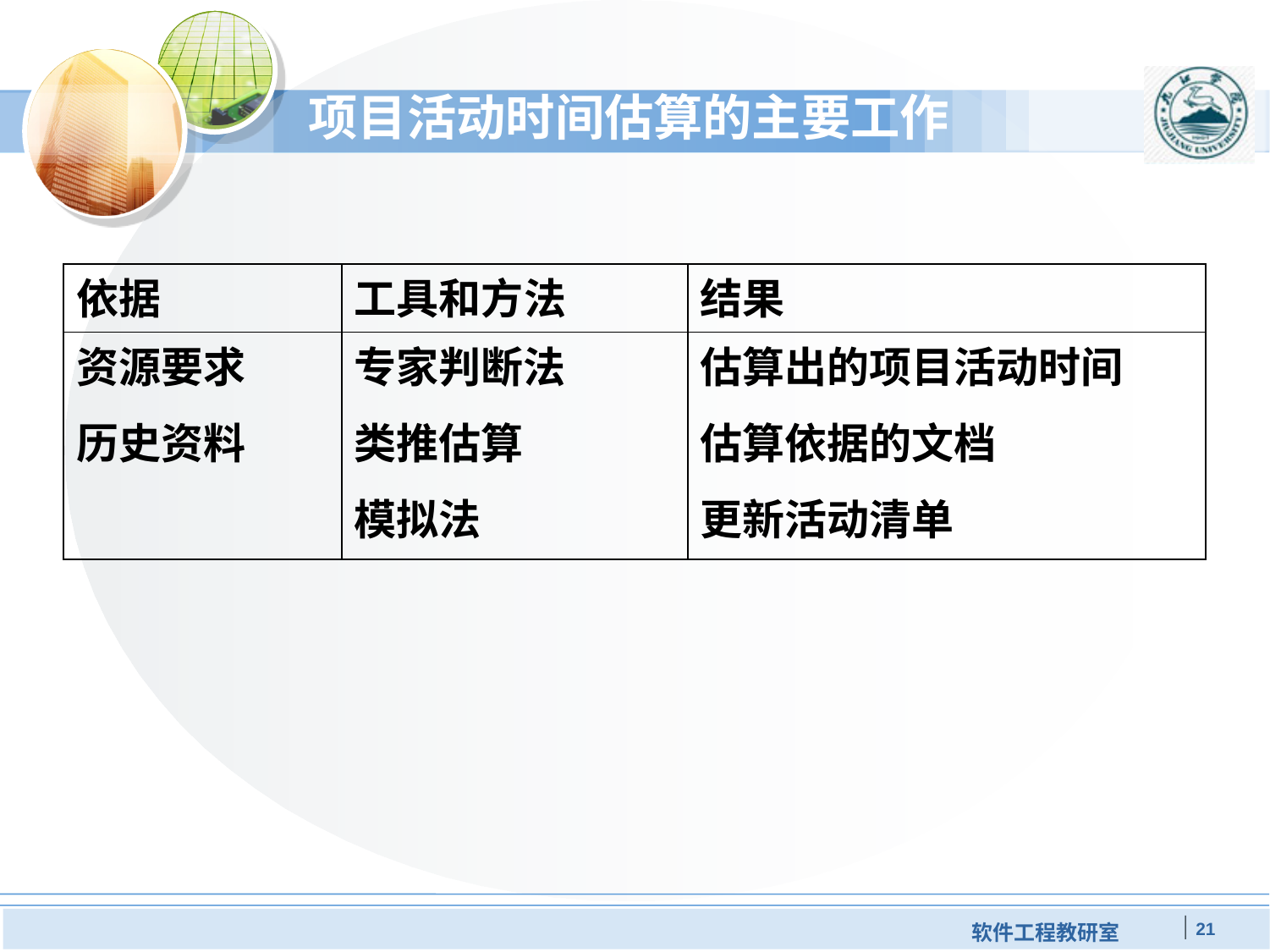

# 项目活动时间估算的主要工作
| 依据 | 工具和方法 | 结果 |
| --- | --- | --- |
| 资源要求 历史资料 | 专家判断法 类推估算 模拟法 | 估算出的项目活动时间 估算依据的文档 更新活动清单 |